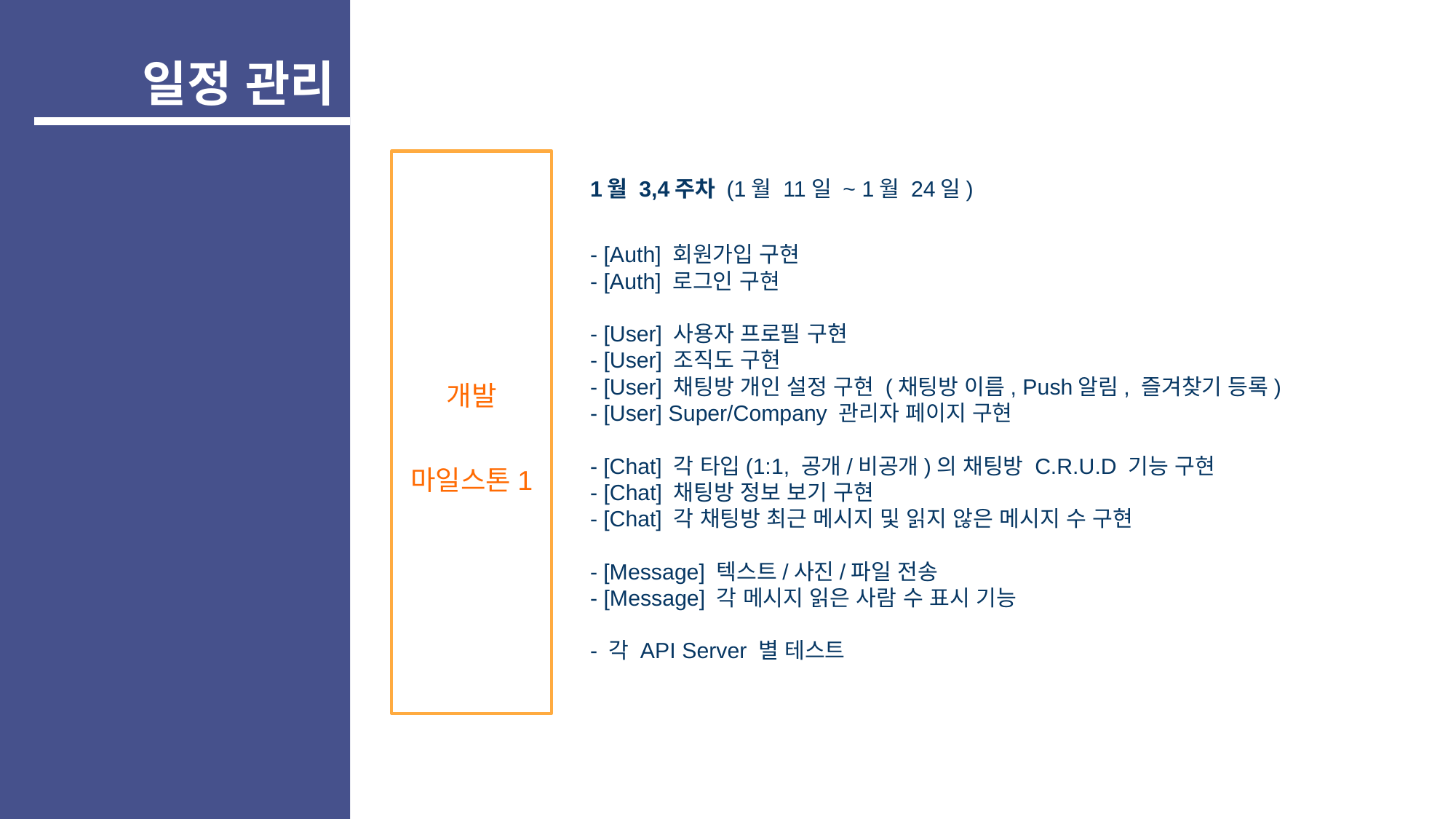

일정 관리

1월 3,4주차 (1월 11일 ~ 1월 24일)

- [Auth] 회원가입 구현
- [Auth] 로그인 구현

- [User] 사용자 프로필 구현
- [User] 조직도 구현
- [User] 채팅방 개인 설정 구현 (채팅방 이름, Push알림, 즐겨찾기 등록)
- [User] Super/Company 관리자 페이지 구현

- [Chat] 각 타입(1:1, 공개/비공개)의 채팅방 C.R.U.D 기능 구현
- [Chat] 채팅방 정보 보기 구현
- [Chat] 각 채팅방 최근 메시지 및 읽지 않은 메시지 수 구현

- [Message] 텍스트/사진/파일 전송
- [Message] 각 메시지 읽은 사람 수 표시 기능

- 각 API Server 별 테스트

개발

마일스톤1